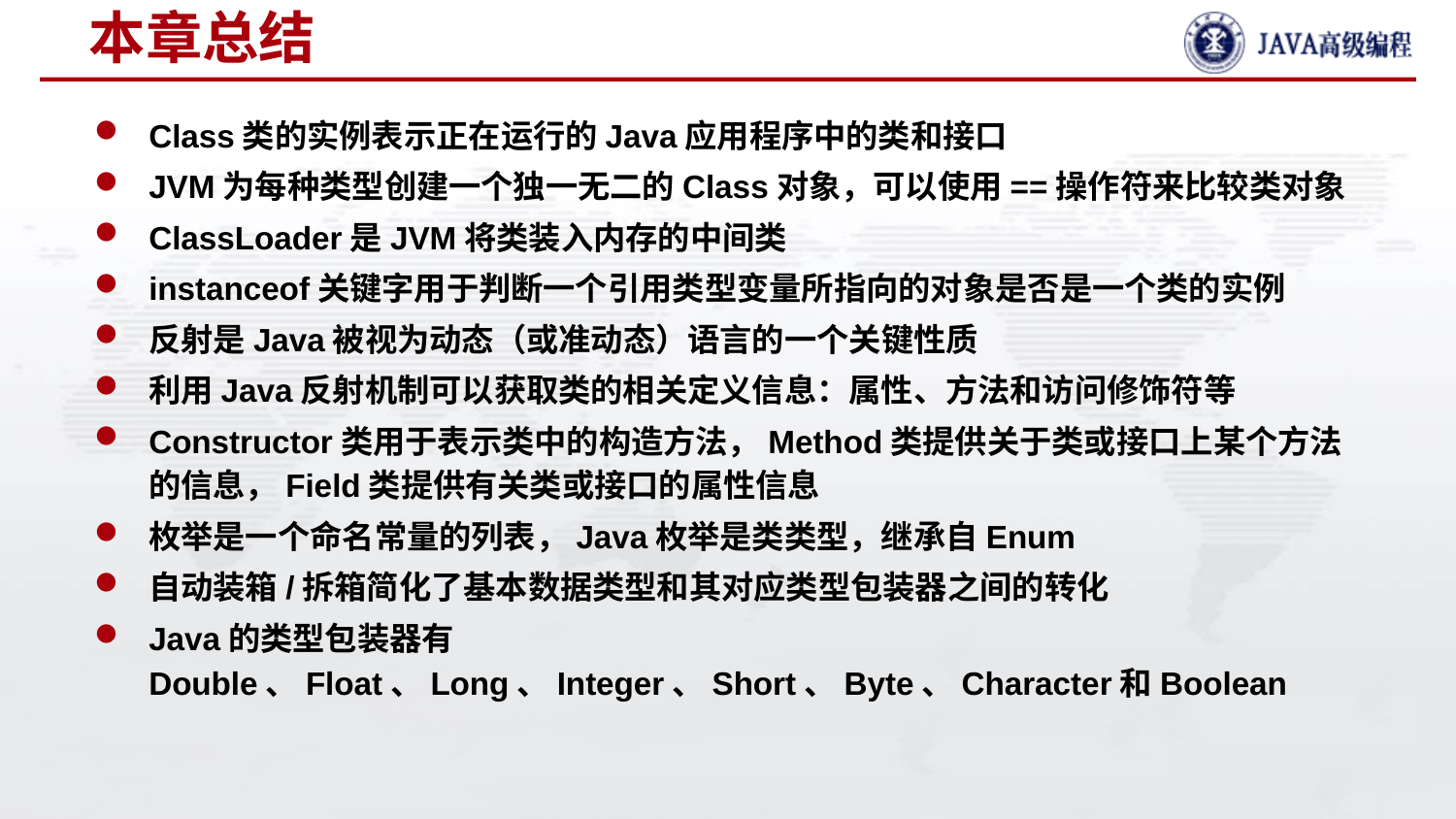

# 本章总结
Class类的实例表示正在运行的Java应用程序中的类和接口
JVM为每种类型创建一个独一无二的Class对象，可以使用==操作符来比较类对象
ClassLoader是JVM将类装入内存的中间类
instanceof关键字用于判断一个引用类型变量所指向的对象是否是一个类的实例
反射是Java被视为动态（或准动态）语言的一个关键性质
利用Java反射机制可以获取类的相关定义信息：属性、方法和访问修饰符等
Constructor类用于表示类中的构造方法，Method类提供关于类或接口上某个方法的信息，Field类提供有关类或接口的属性信息
枚举是一个命名常量的列表，Java枚举是类类型，继承自Enum
自动装箱/拆箱简化了基本数据类型和其对应类型包装器之间的转化
Java的类型包装器有Double、Float、Long、Integer、Short、Byte、Character和Boolean